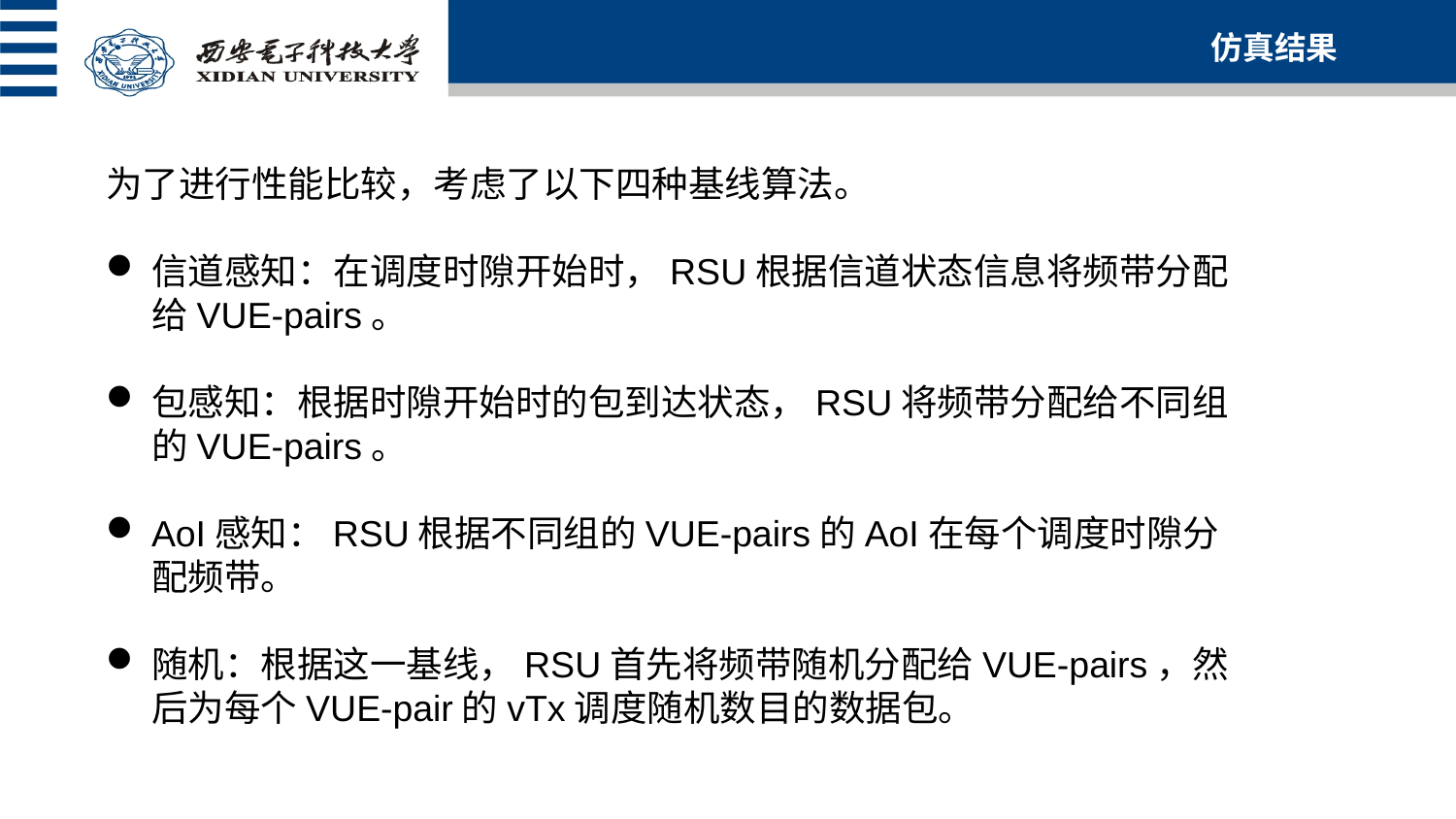

# 仿真结果
为了进行性能比较，考虑了以下四种基线算法。

信道感知：在调度时隙开始时，RSU根据信道状态信息将频带分配给VUE-pairs。

包感知：根据时隙开始时的包到达状态，RSU将频带分配给不同组的VUE-pairs。

AoI感知：RSU根据不同组的VUE-pairs的AoI在每个调度时隙分配频带。

随机：根据这一基线，RSU首先将频带随机分配给VUE-pairs，然后为每个VUE-pair的vTx调度随机数目的数据包。